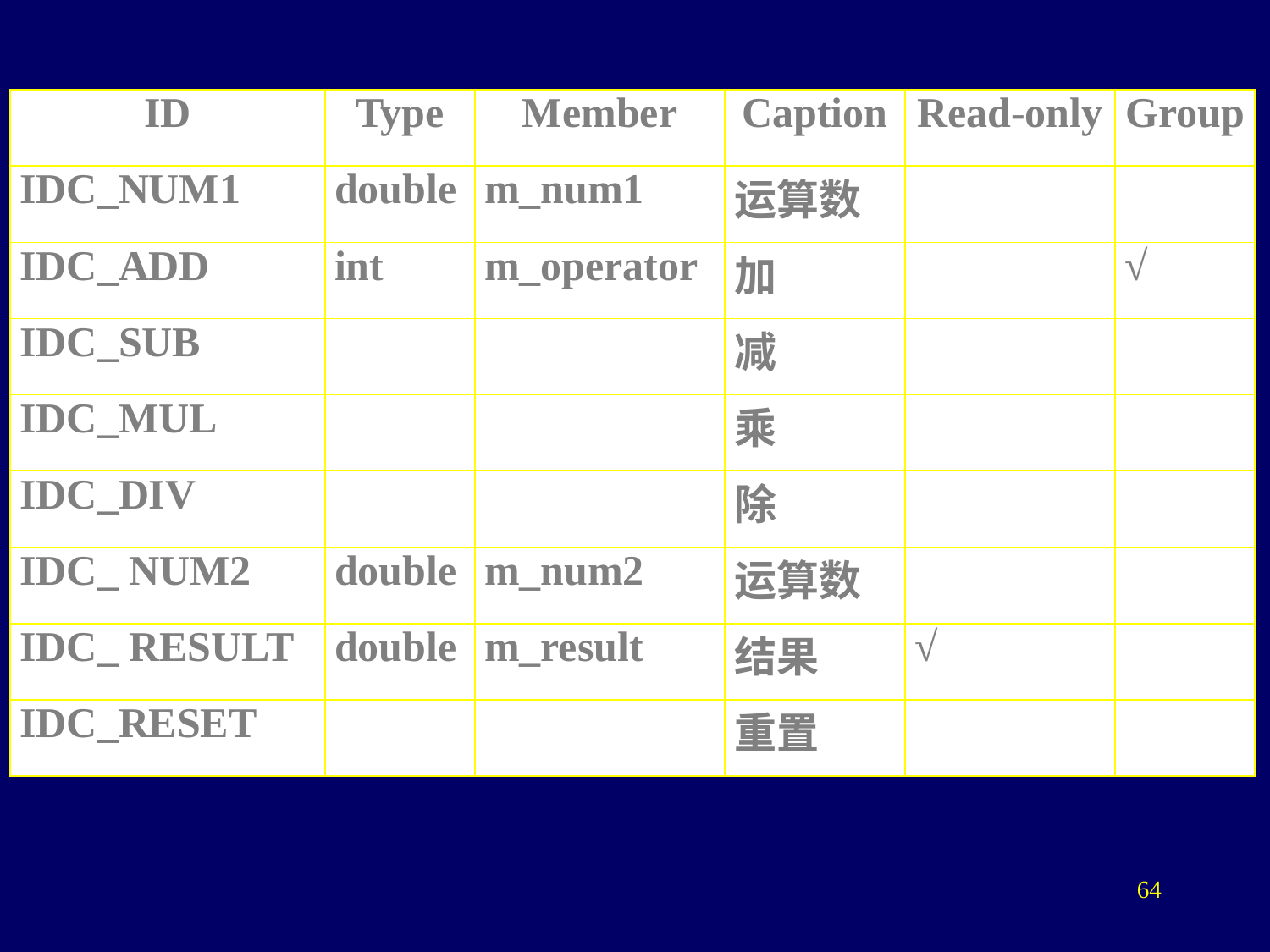

| ID | Type | Member | Caption | Read-only | Group |
| --- | --- | --- | --- | --- | --- |
| IDC\_NUM1 | double | m\_num1 | 运算数 |  |  |
| IDC\_ADD | int | m\_operator | 加 |  | √ |
| IDC\_SUB |  |  | 减 |  |  |
| IDC\_MUL |  |  | 乘 |  |  |
| IDC\_DIV |  |  | 除 |  |  |
| IDC\_ NUM2 | double | m\_num2 | 运算数 |  |  |
| IDC\_ RESULT | double | m\_result | 结果 | √ |  |
| IDC\_RESET |  |  | 重置 |  |  |
64